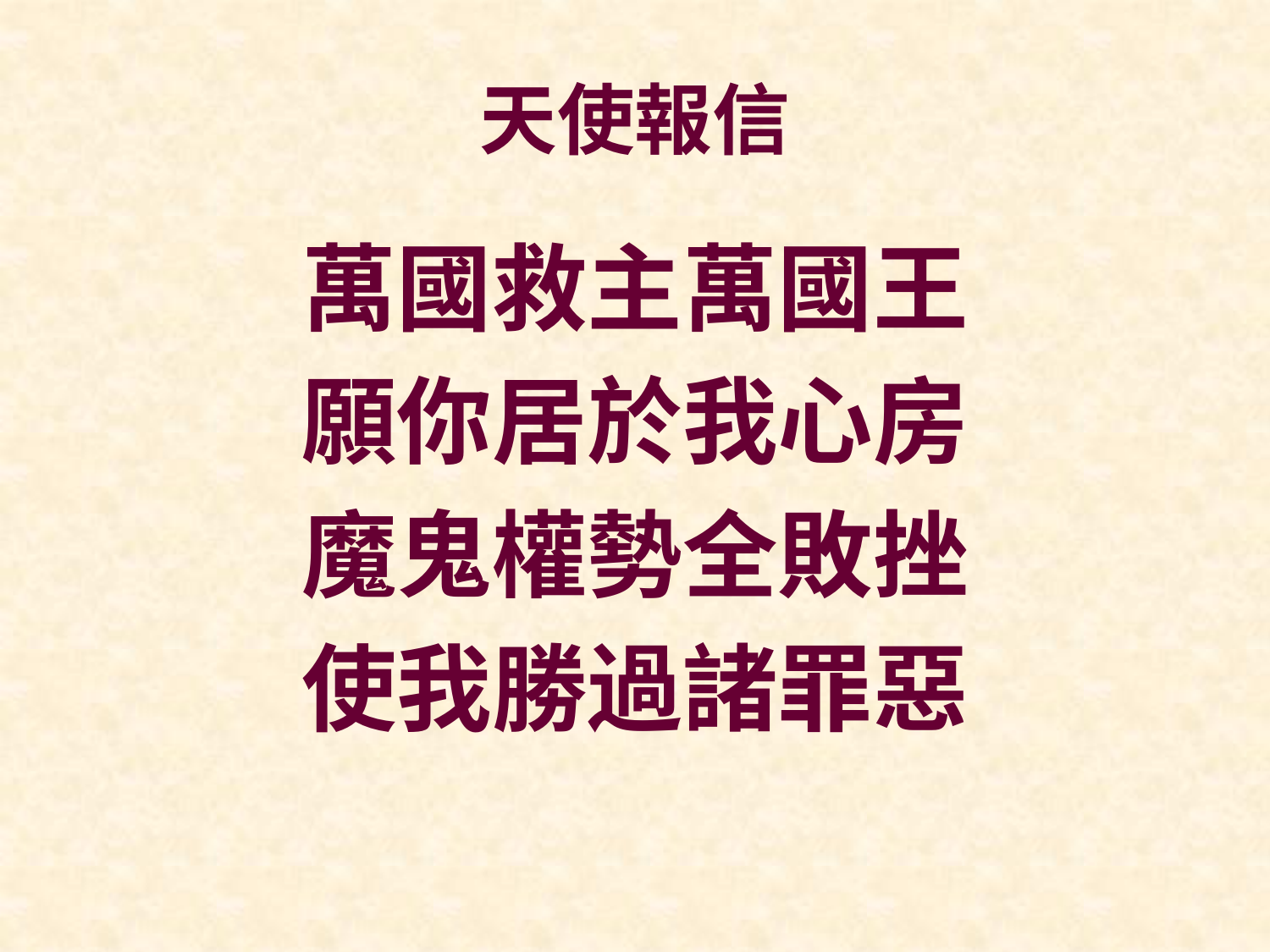

# 天使報信
萬國救主萬國王
願你居於我心房
魔鬼權勢全敗挫
使我勝過諸罪惡